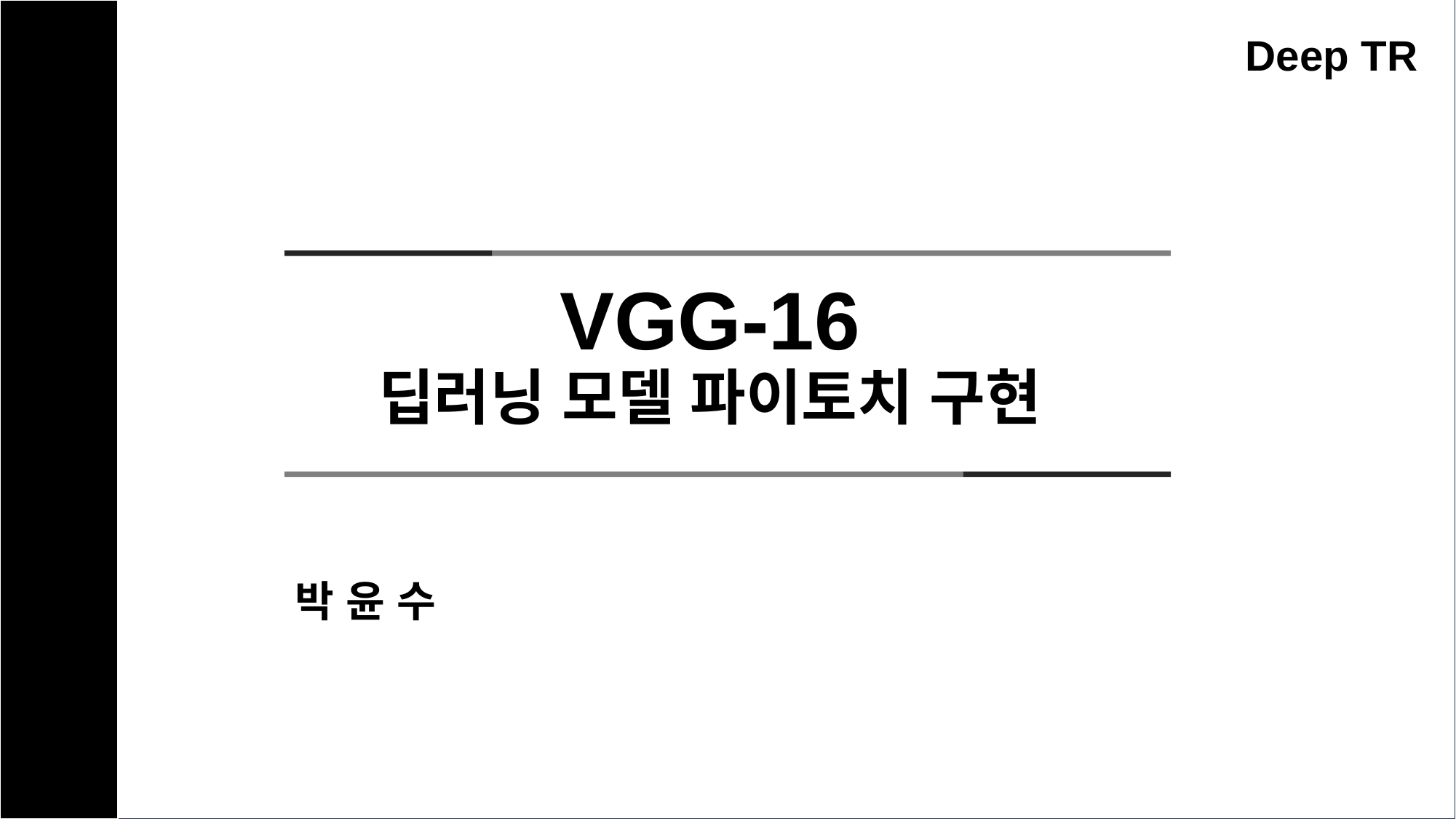

Deep TR
# VGG-16 딥러닝 모델 파이토치 구현

박 윤 수